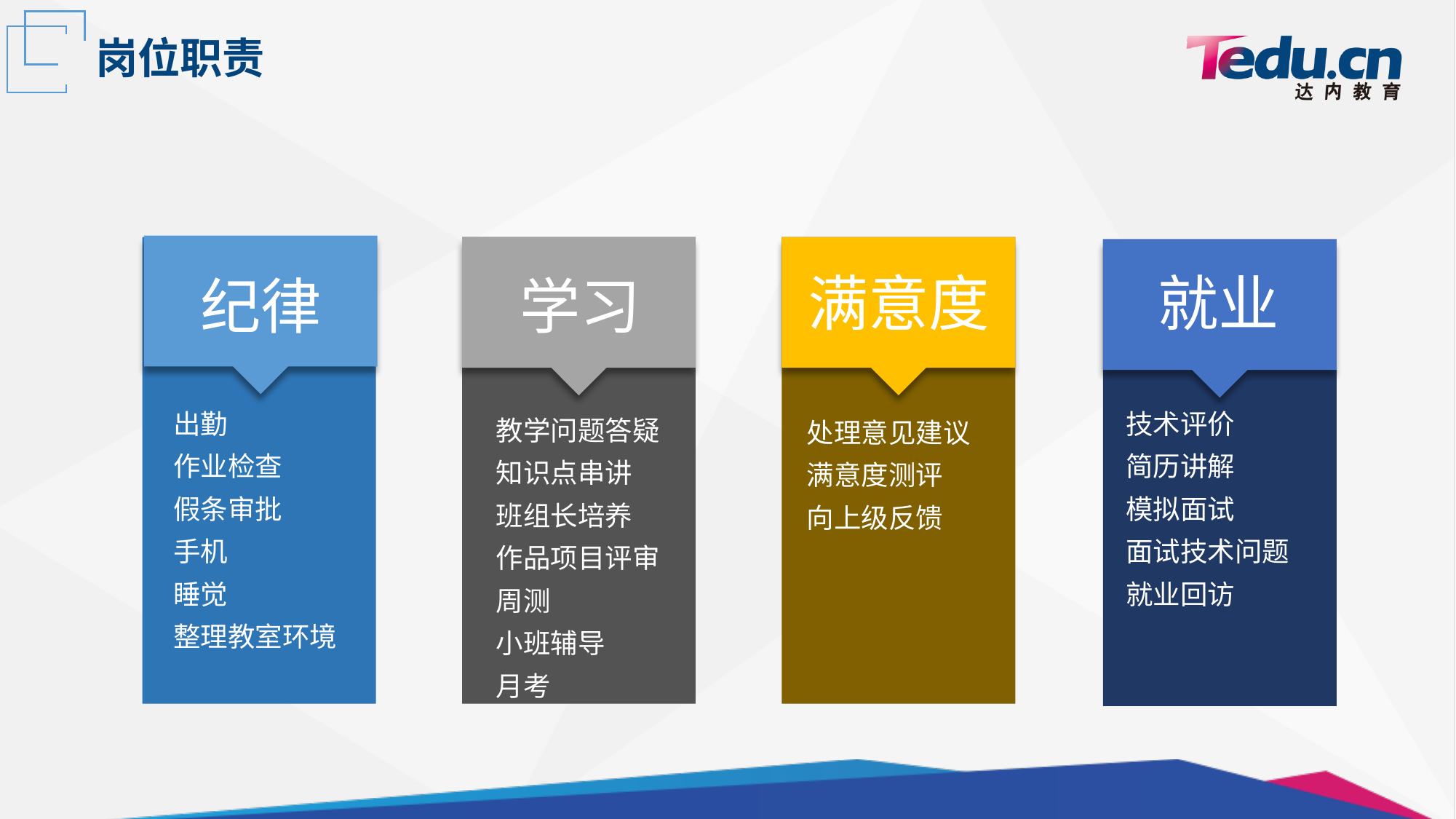

岗位职责

纪律
出勤
作业检查
假条审批
手机
睡觉
整理教室环境

学习
教学问题答疑
知识点串讲
班组长培养
作品项目评审
周测
小班辅导
月考

满意度
处理意见建议
满意度测评
向上级反馈

就业
技术评价
简历讲解
模拟面试
面试技术问题
就业回访